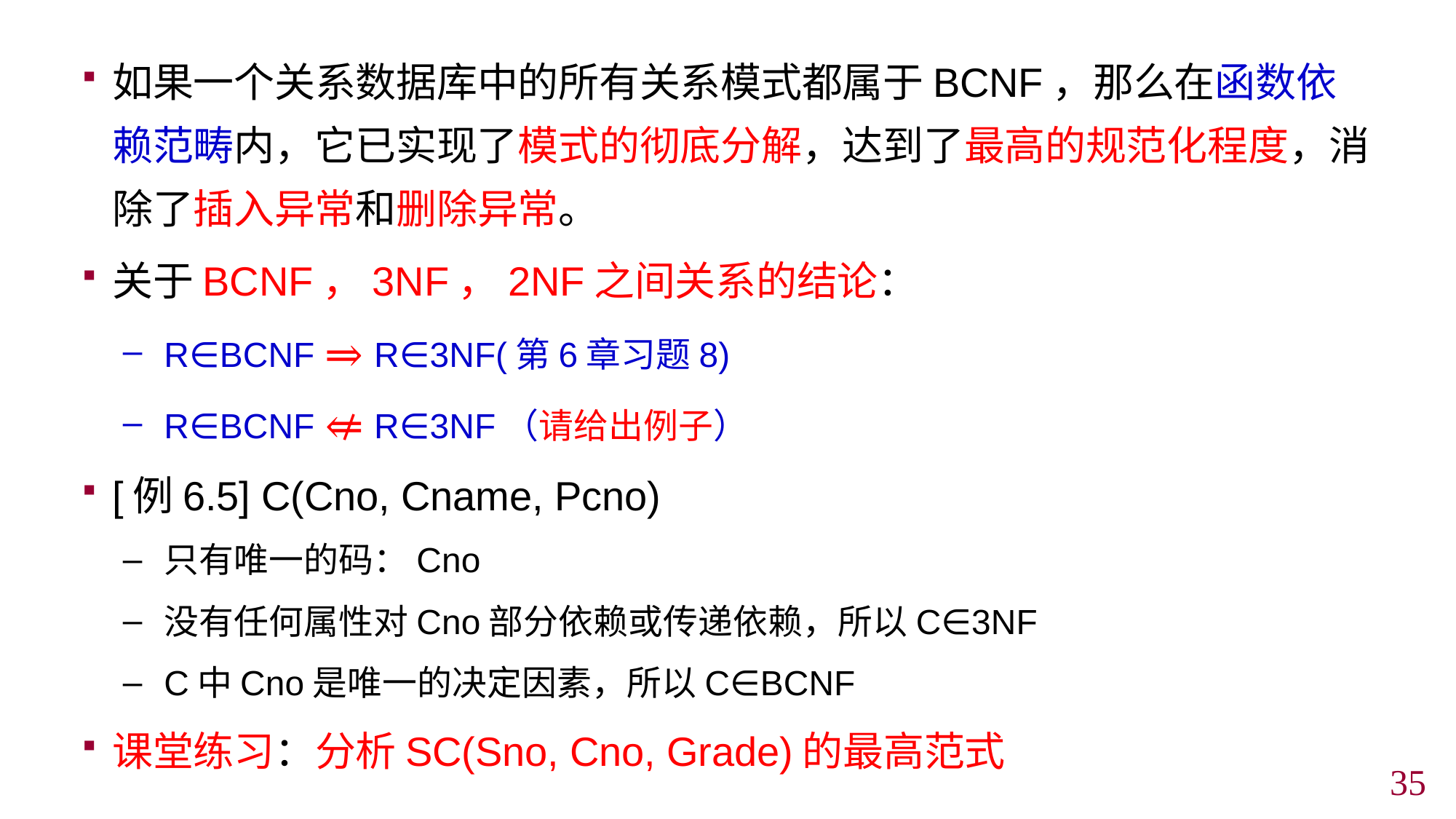

如果一个关系数据库中的所有关系模式都属于BCNF，那么在函数依赖范畴内，它已实现了模式的彻底分解，达到了最高的规范化程度，消除了插入异常和删除异常。
关于BCNF，3NF，2NF之间关系的结论：
R∈BCNF ⇒ R∈3NF(第6章习题8)
R∈BCNF ⇍ R∈3NF（请给出例子）
[例6.5] C(Cno, Cname, Pcno)
只有唯一的码：Cno
没有任何属性对Cno部分依赖或传递依赖，所以C∈3NF
C中Cno是唯一的决定因素，所以C∈BCNF
课堂练习：分析SC(Sno, Cno, Grade)的最高范式
35